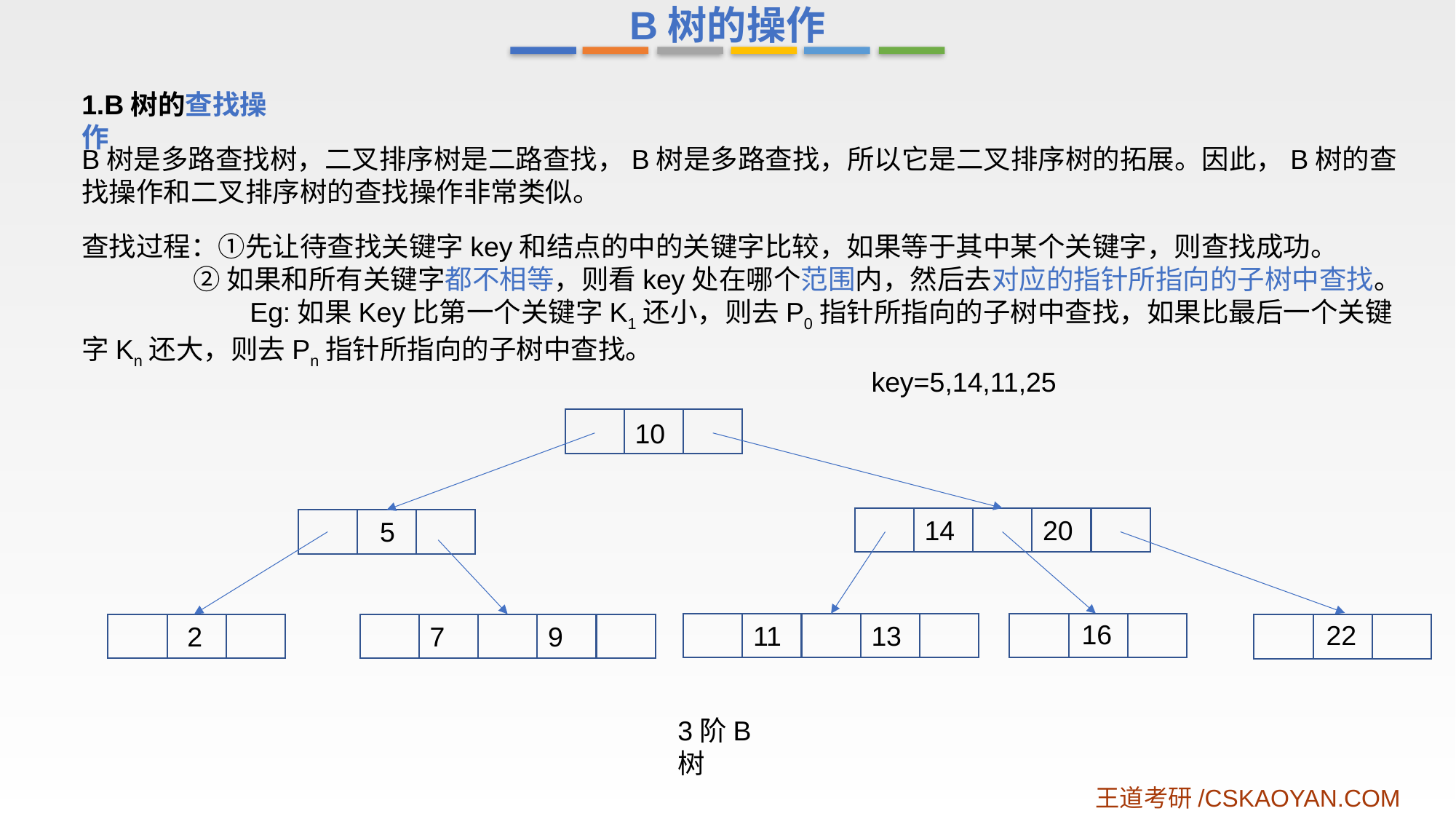

B树的操作

1.B树的查找操作
B树是多路查找树，二叉排序树是二路查找，B树是多路查找，所以它是二叉排序树的拓展。因此，B树的查找操作和二叉排序树的查找操作非常类似。
查找过程：①先让待查找关键字key和结点的中的关键字比较，如果等于其中某个关键字，则查找成功。
                  ②如果和所有关键字都不相等，则看key处在哪个范围内，然后去对应的指针所指向的子树中查找。
                      Eg:如果Key比第一个关键字K1还小，则去P0指针所指向的子树中查找，如果比最后一个关键字Kn还大，则去Pn指针所指向的子树中查找。
key=5,14,11,25

10

14

20

5

16
22

11

13

2

7

9

3阶B树
王道考研/CSKAOYAN.COM